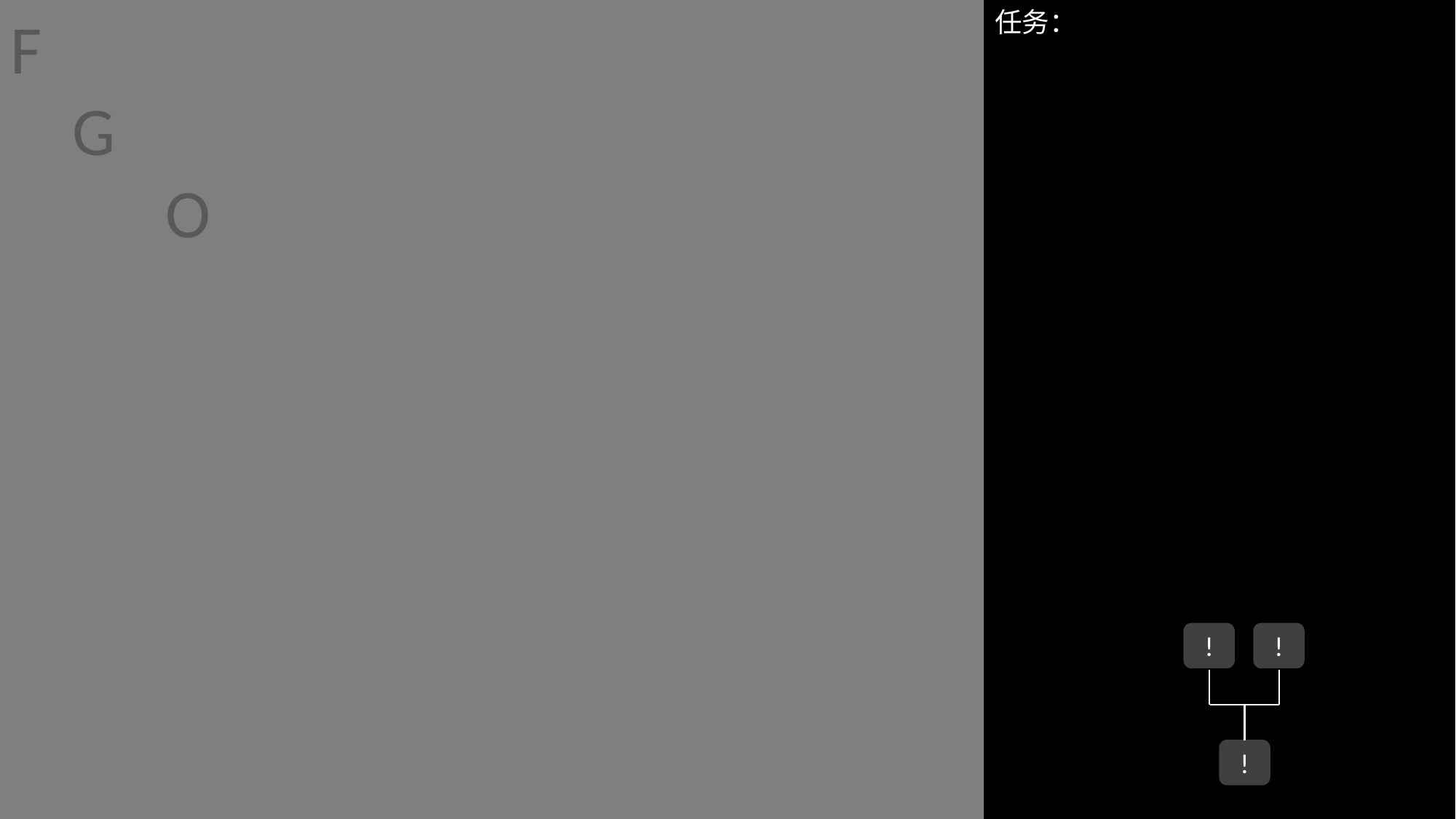

F
    G
          O

任务：
!
!
!